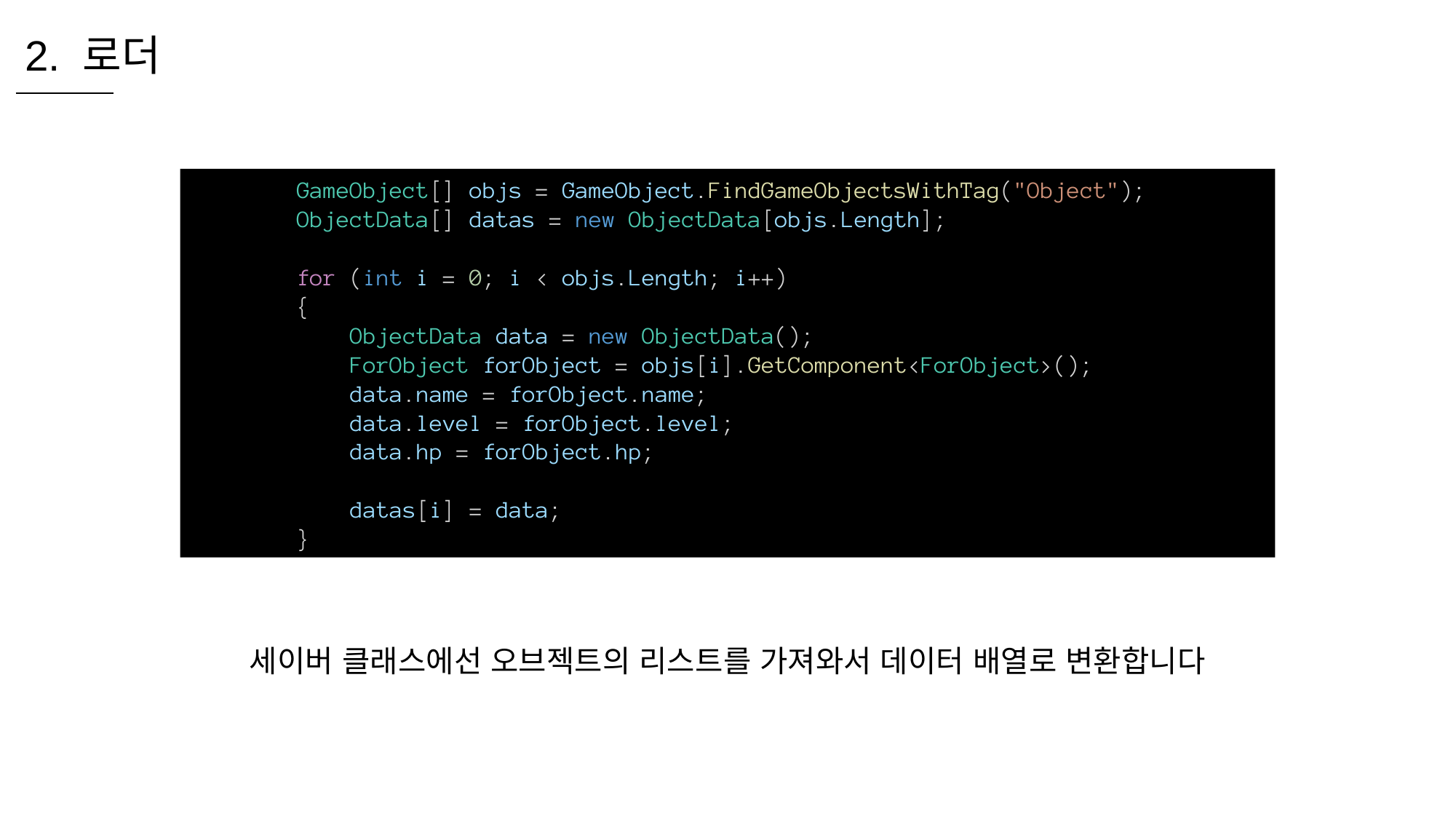

2. 로더
        GameObject[] objs = GameObject.FindGameObjectsWithTag("Object");
        ObjectData[] datas = new ObjectData[objs.Length];
        for (int i = 0; i < objs.Length; i++)
        {
            ObjectData data = new ObjectData();
            ForObject forObject = objs[i].GetComponent<ForObject>();
            data.name = forObject.name;
            data.level = forObject.level;
            data.hp = forObject.hp;
            datas[i] = data;
        }
세이버 클래스에선 오브젝트의 리스트를 가져와서 데이터 배열로 변환합니다